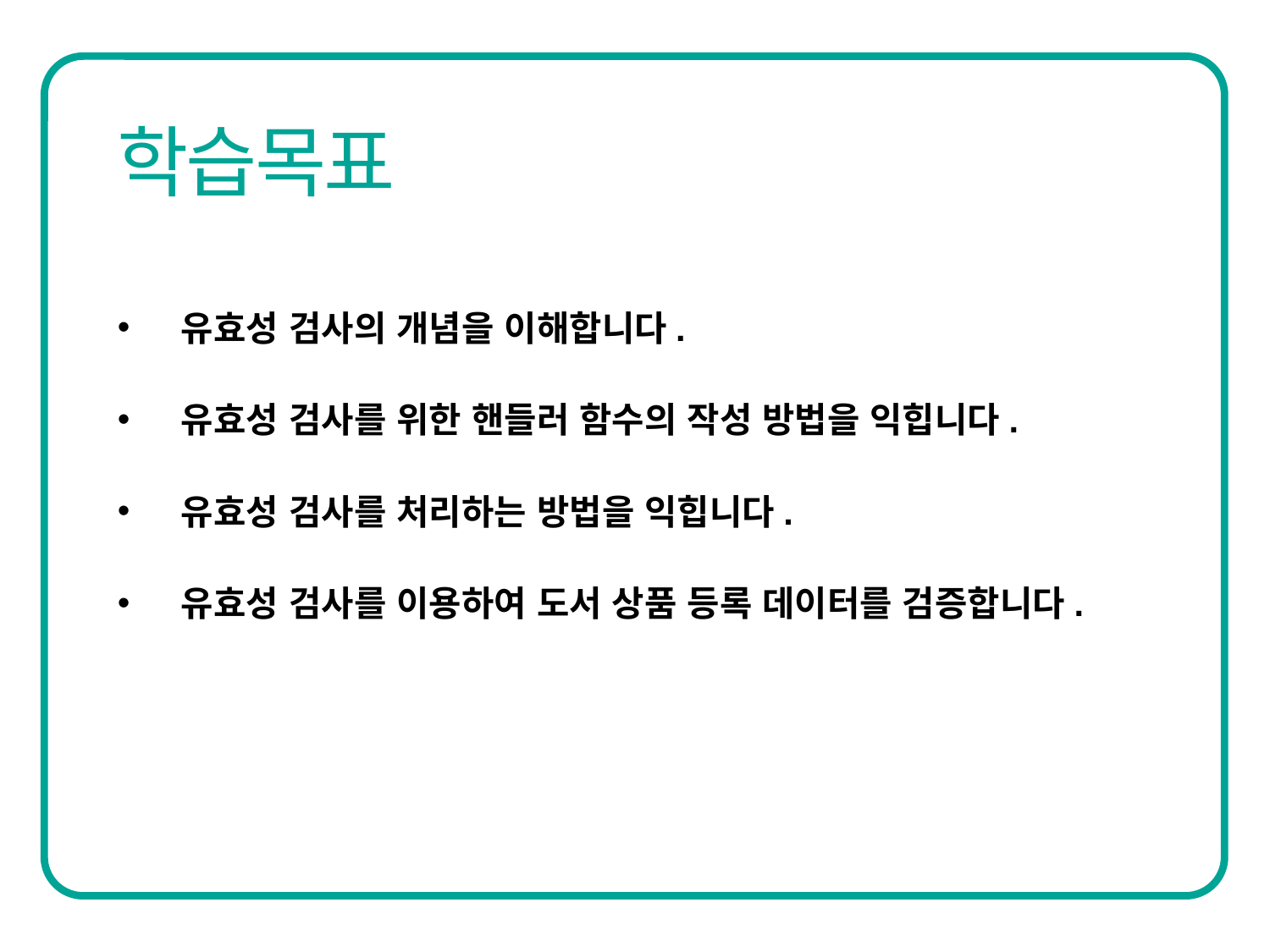

유효성 검사의 개념을 이해합니다.
유효성 검사를 위한 핸들러 함수의 작성 방법을 익힙니다.
유효성 검사를 처리하는 방법을 익힙니다.
유효성 검사를 이용하여 도서 상품 등록 데이터를 검증합니다.